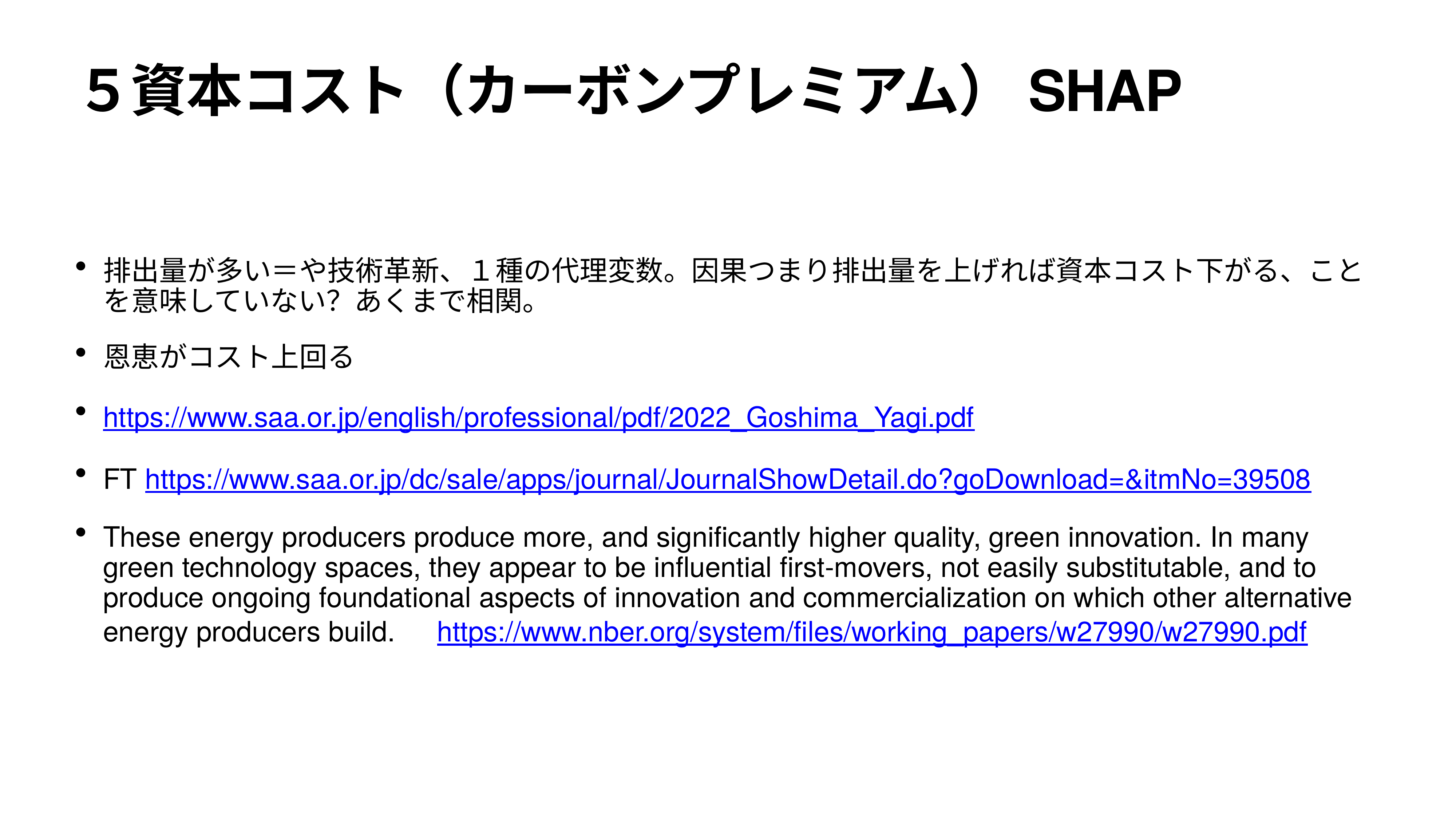

# ５資本コスト（カーボンプレミアム）SHAP

排出量が多い＝や技術革新、１種の代理変数。因果つまり排出量を上げれば資本コスト下がる、ことを意味していない？あくまで相関。
恩恵がコスト上回る
https://www.saa.or.jp/english/professional/pdf/2022_Goshima_Yagi.pdf
FT https://www.saa.or.jp/dc/sale/apps/journal/JournalShowDetail.do?goDownload=&itmNo=39508
These energy producers produce more, and significantly higher quality, green innovation. In many green technology spaces, they appear to be influential first-movers, not easily substitutable, and to produce ongoing foundational aspects of innovation and commercialization on which other alternative energy producers build.　https://www.nber.org/system/files/working_papers/w27990/w27990.pdf